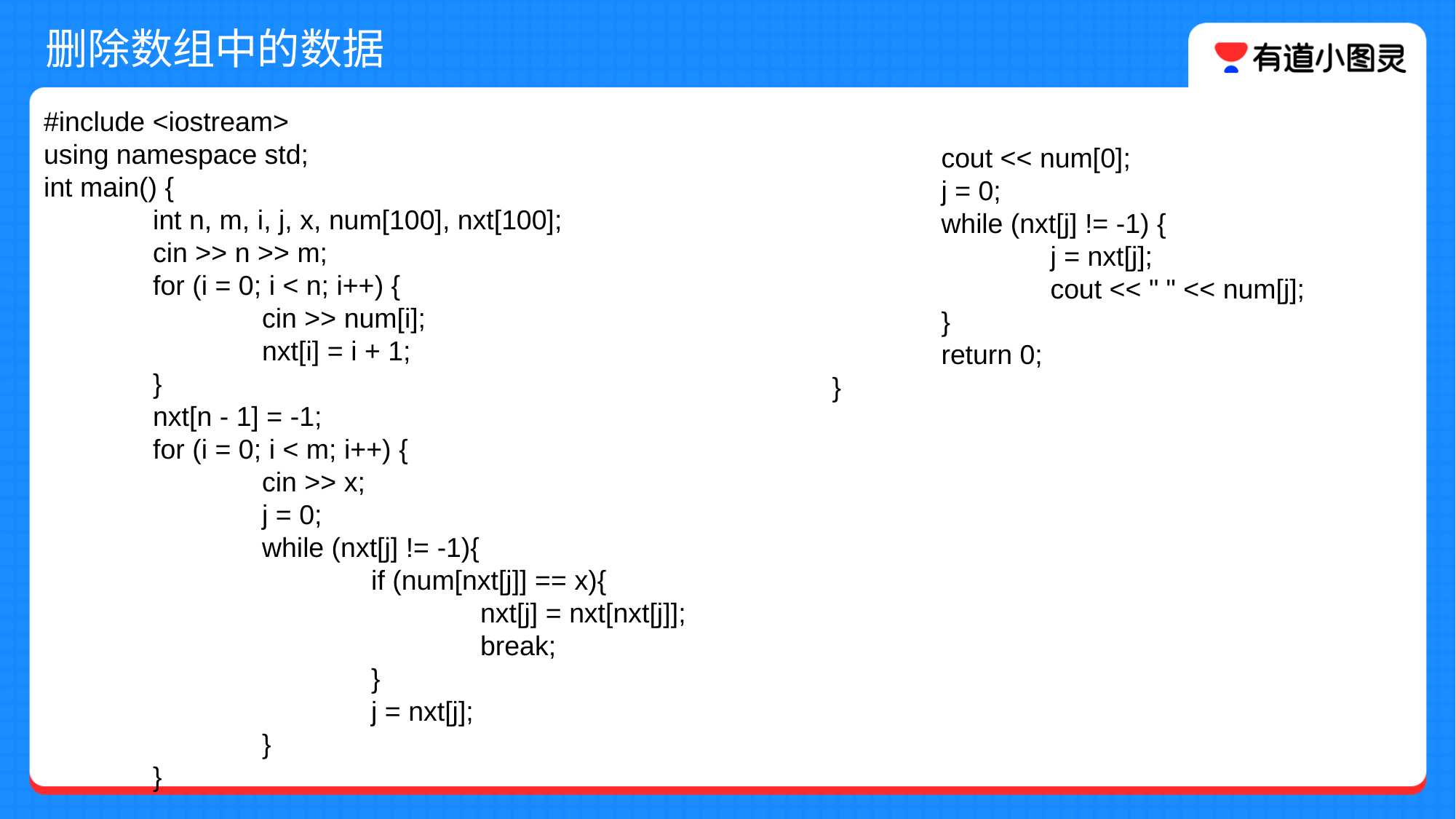

删除数组中的数据
#include <iostream>
using namespace std;
int main() {
	int n, m, i, j, x, num[100], nxt[100];
	cin >> n >> m;
	for (i = 0; i < n; i++) {
		cin >> num[i];
		nxt[i] = i + 1;
	}
	nxt[n - 1] = -1;
	for (i = 0; i < m; i++) {
		cin >> x;
		j = 0;
		while (nxt[j] != -1){
			if (num[nxt[j]] == x){
				nxt[j] = nxt[nxt[j]];
				break;
			}
			j = nxt[j];
		}
	}
	cout << num[0];
	j = 0;
	while (nxt[j] != -1) {
		j = nxt[j];
		cout << " " << num[j];
	}
	return 0;
}